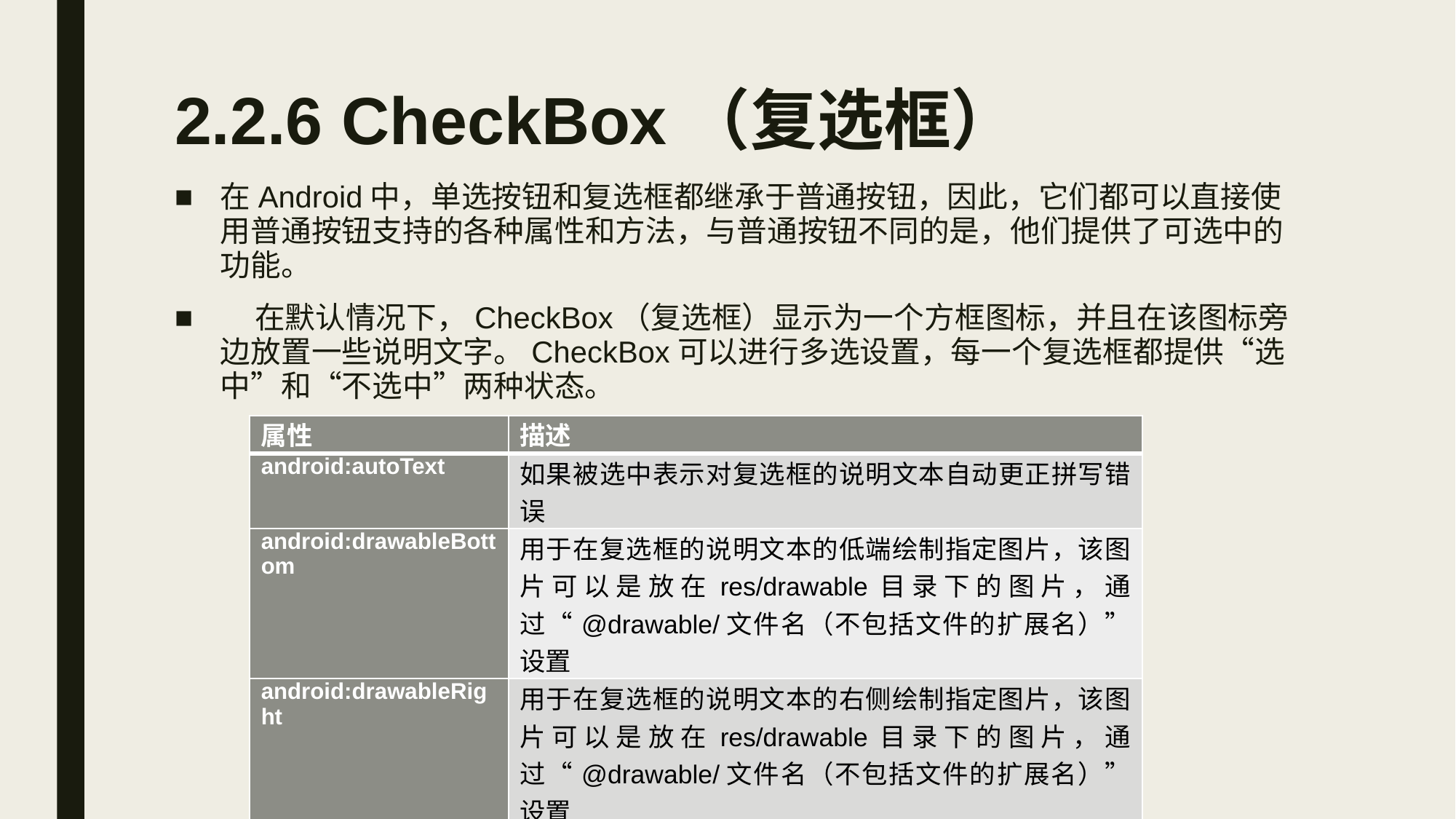

# 2.2.6 CheckBox（复选框）
在Android中，单选按钮和复选框都继承于普通按钮，因此，它们都可以直接使用普通按钮支持的各种属性和方法，与普通按钮不同的是，他们提供了可选中的功能。
    在默认情况下，CheckBox（复选框）显示为一个方框图标，并且在该图标旁边放置一些说明文字。CheckBox可以进行多选设置，每一个复选框都提供“选中”和“不选中”两种状态。
| 属性 | 描述 |
| --- | --- |
| android:autoText | 如果被选中表示对复选框的说明文本自动更正拼写错误 |
| android:drawableBottom | 用于在复选框的说明文本的低端绘制指定图片，该图片可以是放在res/drawable目录下的图片，通过“@drawable/文件名（不包括文件的扩展名）”设置 |
| android:drawableRight | 用于在复选框的说明文本的右侧绘制指定图片，该图片可以是放在res/drawable目录下的图片，通过“@drawable/文件名（不包括文件的扩展名）”设置 |
| android:editable | 用于设置复选框的说明文本是否能被编辑，默认值为true |
| android:text | 用于设置复选框的默认说明文本 |